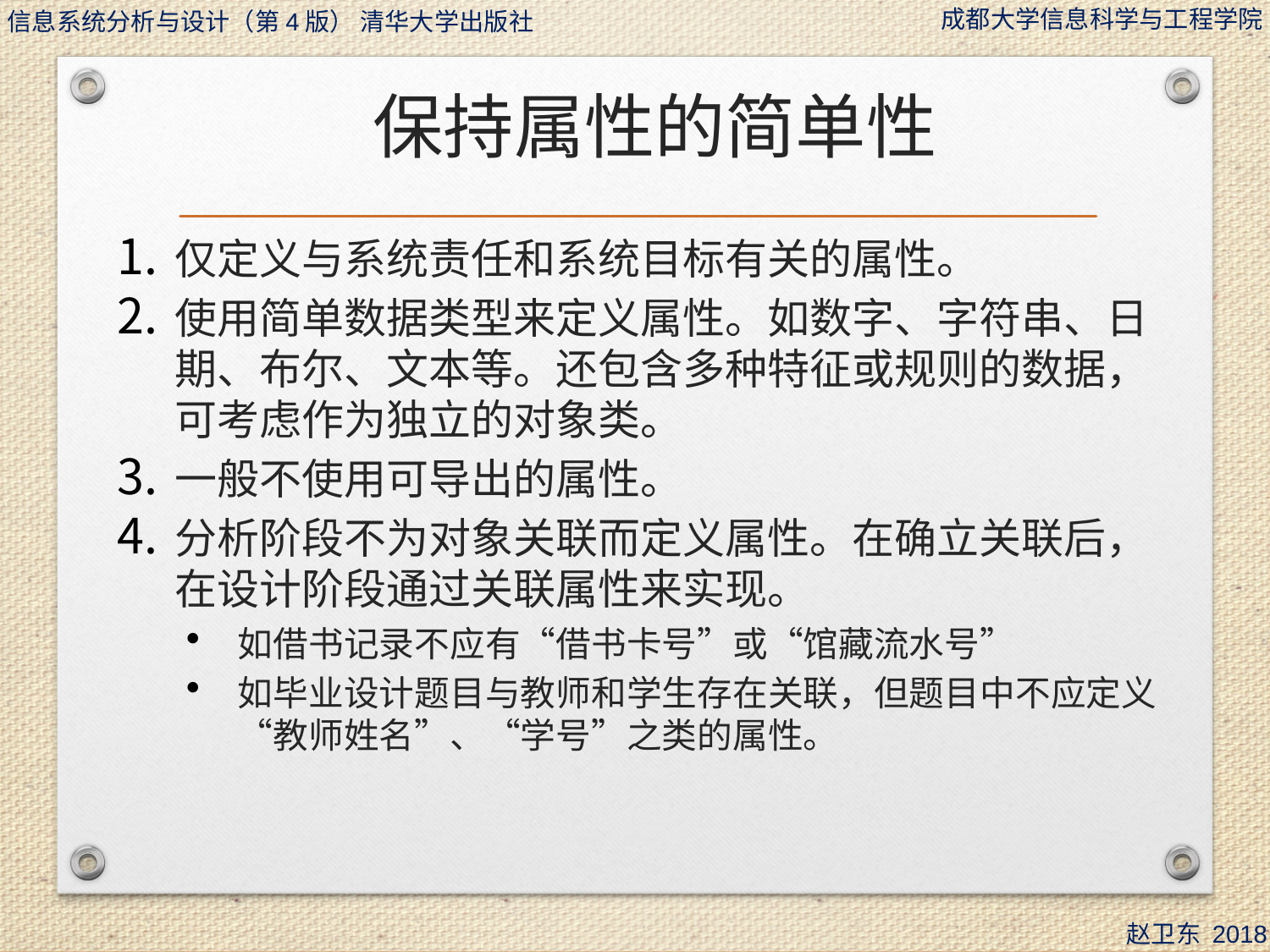

# 保持属性的简单性
仅定义与系统责任和系统目标有关的属性。
使用简单数据类型来定义属性。如数字、字符串、日期、布尔、文本等。还包含多种特征或规则的数据，可考虑作为独立的对象类。
一般不使用可导出的属性。
分析阶段不为对象关联而定义属性。在确立关联后，在设计阶段通过关联属性来实现。
如借书记录不应有“借书卡号”或“馆藏流水号”
如毕业设计题目与教师和学生存在关联，但题目中不应定义“教师姓名”、“学号”之类的属性。